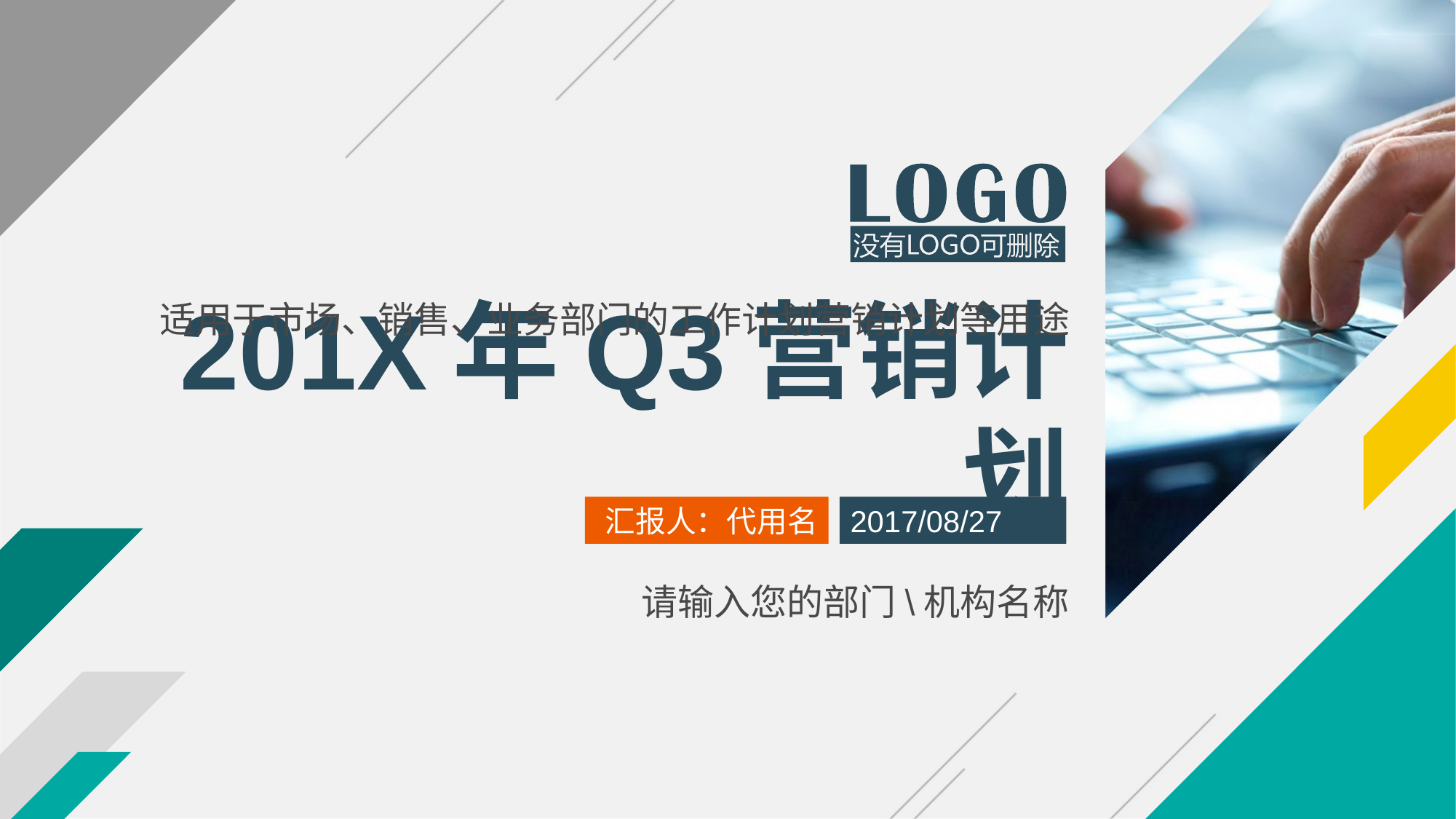

适用于市场、销售、业务部门的工作计划营销计划等用途

201X年Q3营销计划
汇报人：代用名
2017/08/27

请输入您的部门\机构名称